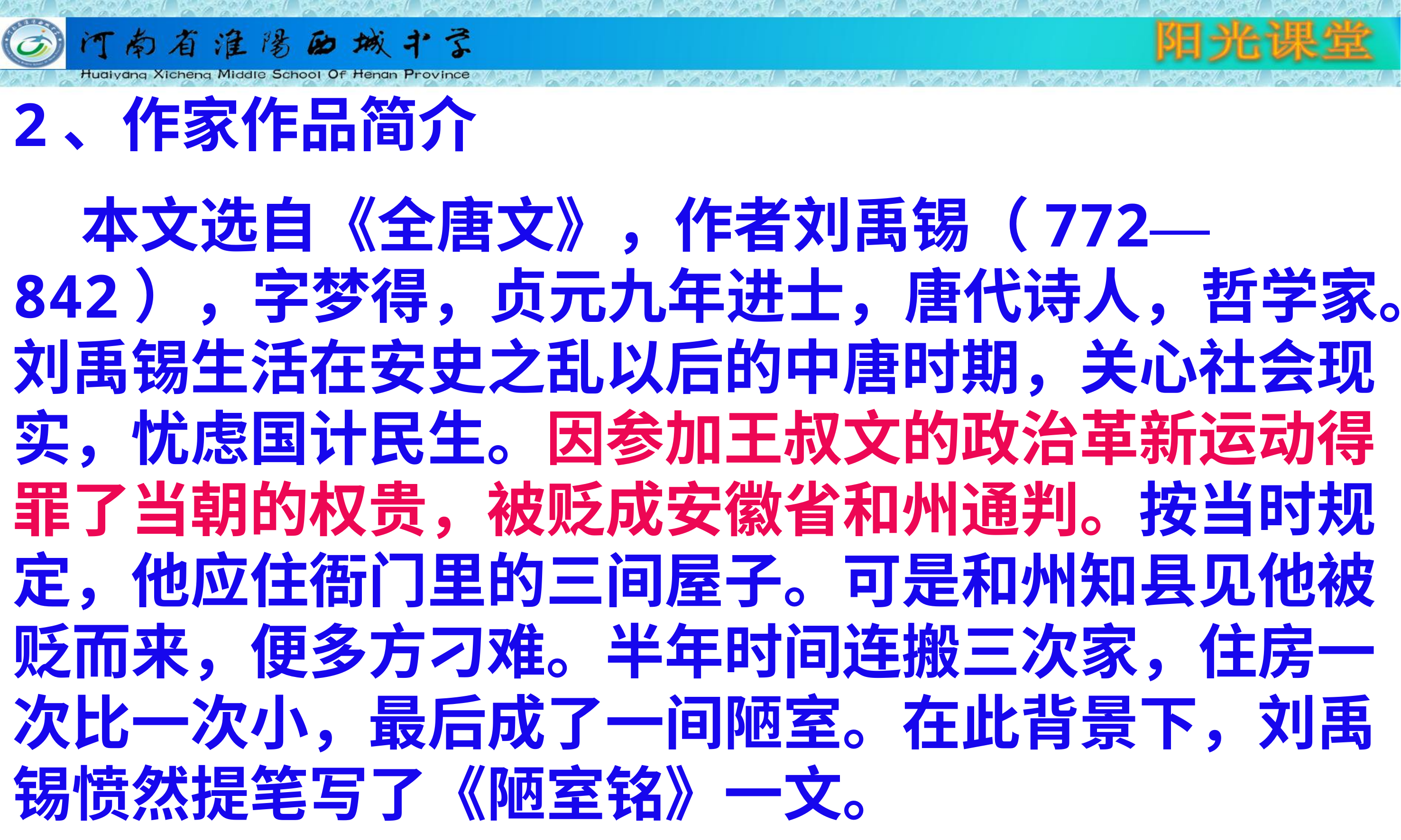

2、作家作品简介
    本文选自《全唐文》，作者刘禹锡（772—842），字梦得，贞元九年进士，唐代诗人，哲学家。刘禹锡生活在安史之乱以后的中唐时期，关心社会现实，忧虑国计民生。因参加王叔文的政治革新运动得罪了当朝的权贵，被贬成安徽省和州通判。按当时规定，他应住衙门里的三间屋子。可是和州知县见他被贬而来，便多方刁难。半年时间连搬三次家，住房一次比一次小，最后成了一间陋室。在此背景下，刘禹锡愤然提笔写了《陋室铭》一文。